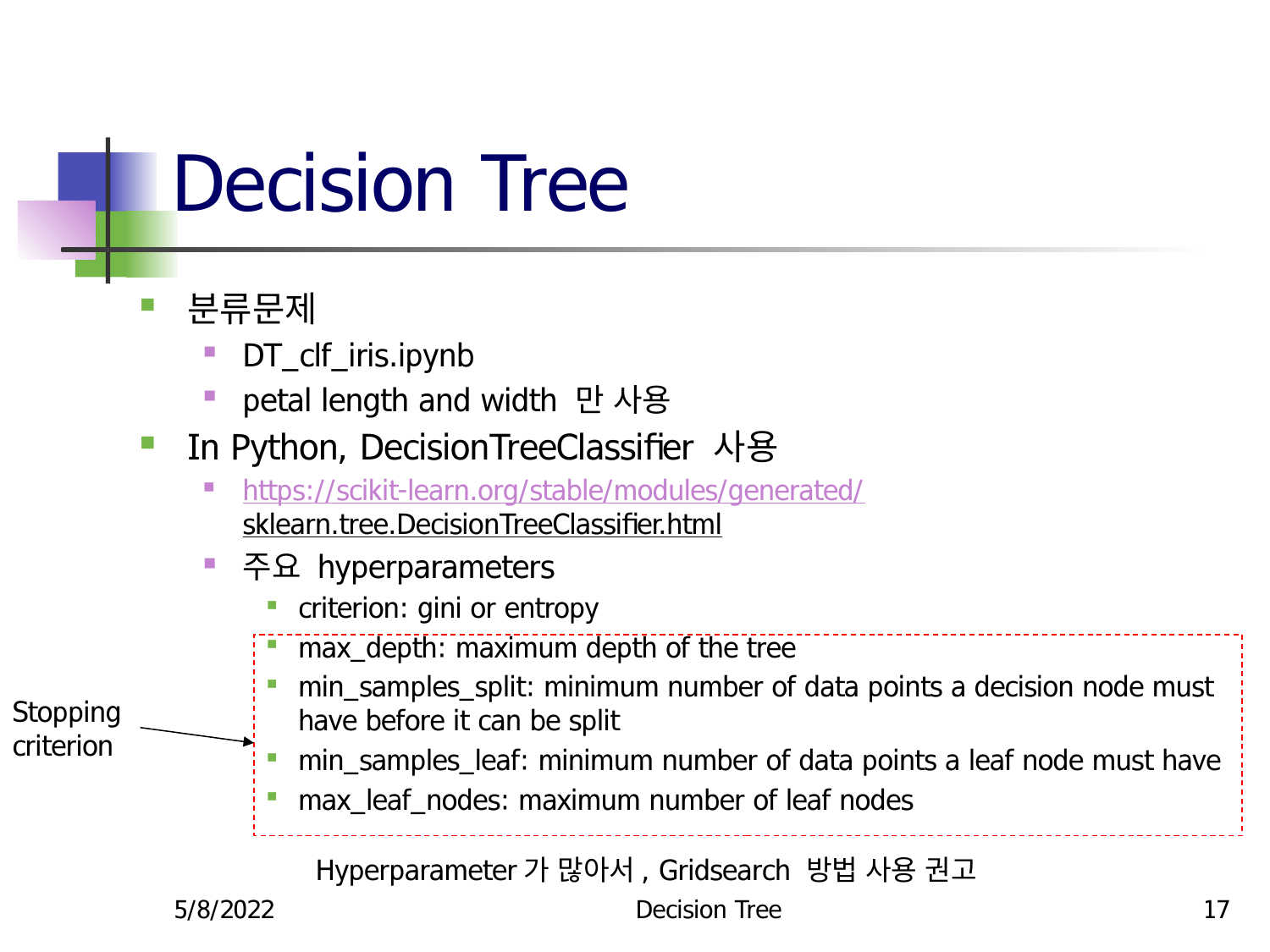

# Decision Tree
분류문제
DT_clf_iris.ipynb
petal length and width 만 사용
In Python, DecisionTreeClassifier 사용
https://scikit-learn.org/stable/modules/generated/sklearn.tree.DecisionTreeClassifier.html
주요 hyperparameters
criterion: gini or entropy
max_depth: maximum depth of the tree
min_samples_split: minimum number of data points a decision node must have before it can be split
min_samples_leaf: minimum number of data points a leaf node must have
max_leaf_nodes: maximum number of leaf nodes

Stopping criterion
Hyperparameter가 많아서, Gridsearch 방법 사용 권고
5/8/2022
Decision Tree
17